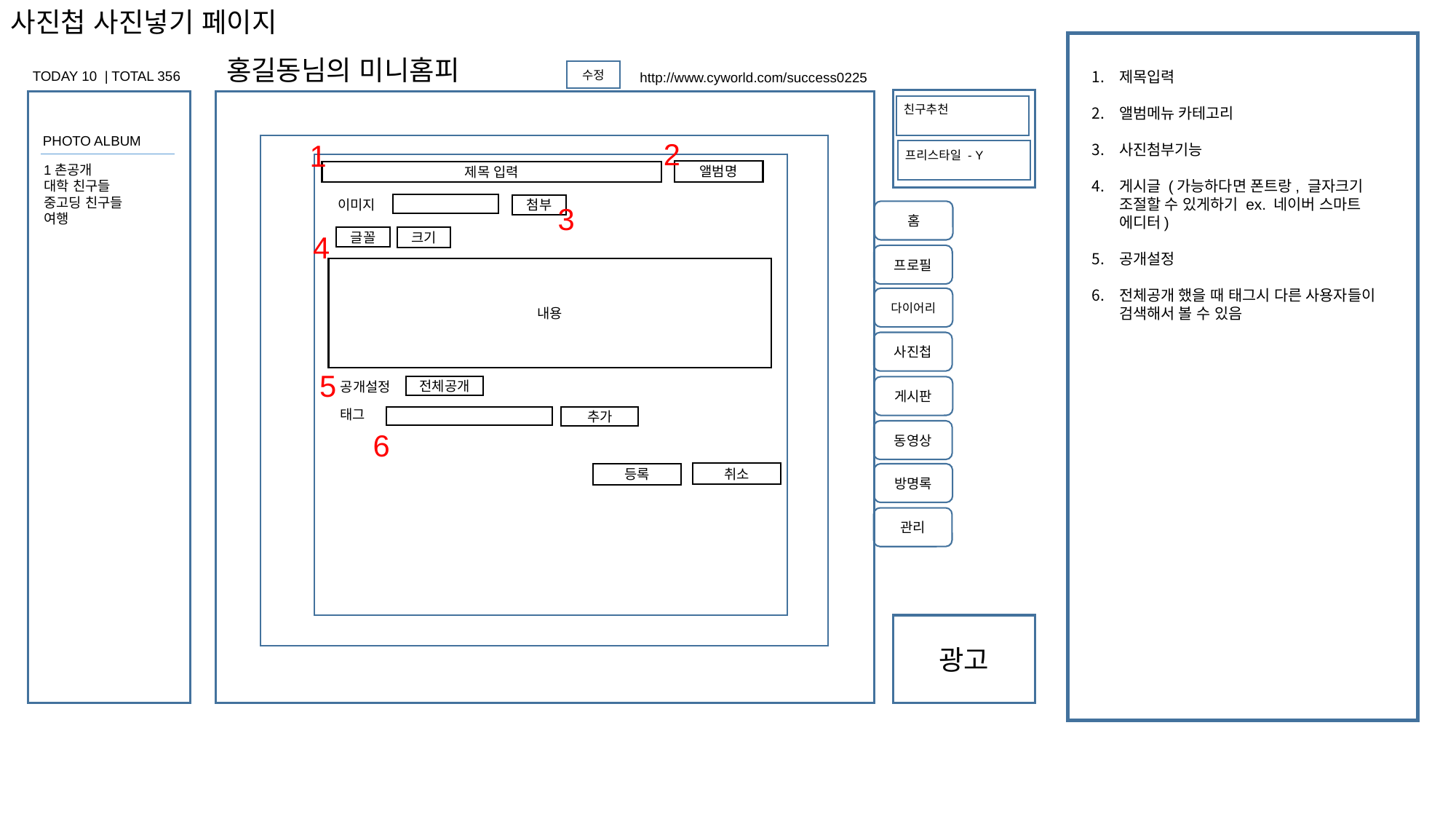

사진첩 사진넣기 페이지

홍길동님의 미니홈피
수정
TODAY 10  | TOTAL 356
제목입력

앨범메뉴 카테고리

사진첨부기능

게시글 (가능하다면 폰트랑, 글자크기 조절할 수 있게하기 ex. 네이버 스마트 에디터)

공개설정

전체공개 했을 때 태그시 다른 사용자들이 검색해서 볼 수 있음
http://www.cyworld.com/success0225

친구추천
PHOTO ALBUM
2
1

프리스타일 - Y

1촌공개
대학 친구들
중고딩 친구들
여행
앨범명
제목 입력
이미지
3

첨부
홈
4
글꼴
크기
프로필
내용
다이어리
사진첩
5
공개설정
전체공개
게시판
태그

추가
6
동영상
취소
등록
방명록
관리
광고